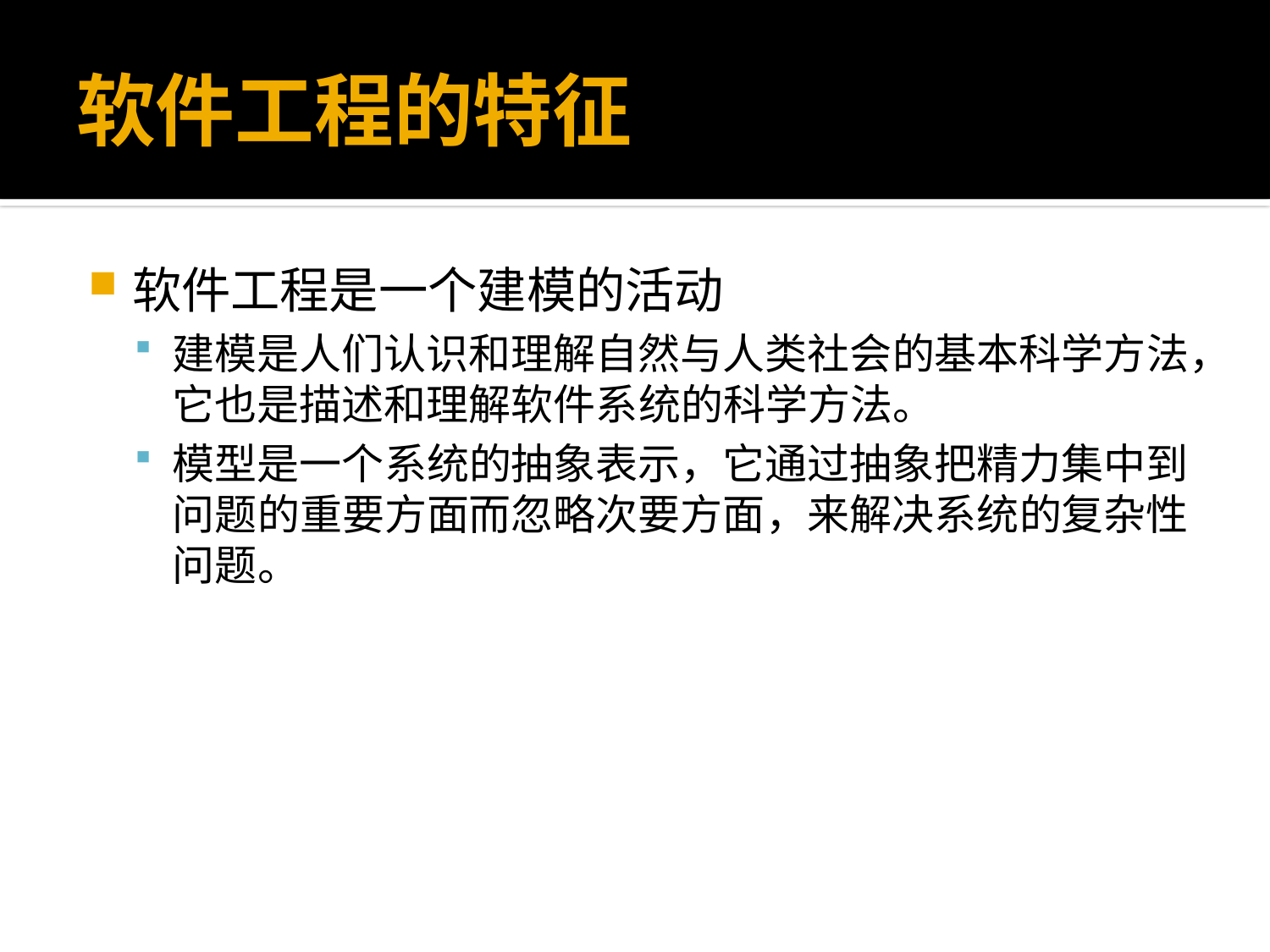

# 软件工程的特征
软件工程是一个建模的活动
建模是人们认识和理解自然与人类社会的基本科学方法，它也是描述和理解软件系统的科学方法。
模型是一个系统的抽象表示，它通过抽象把精力集中到问题的重要方面而忽略次要方面，来解决系统的复杂性问题。